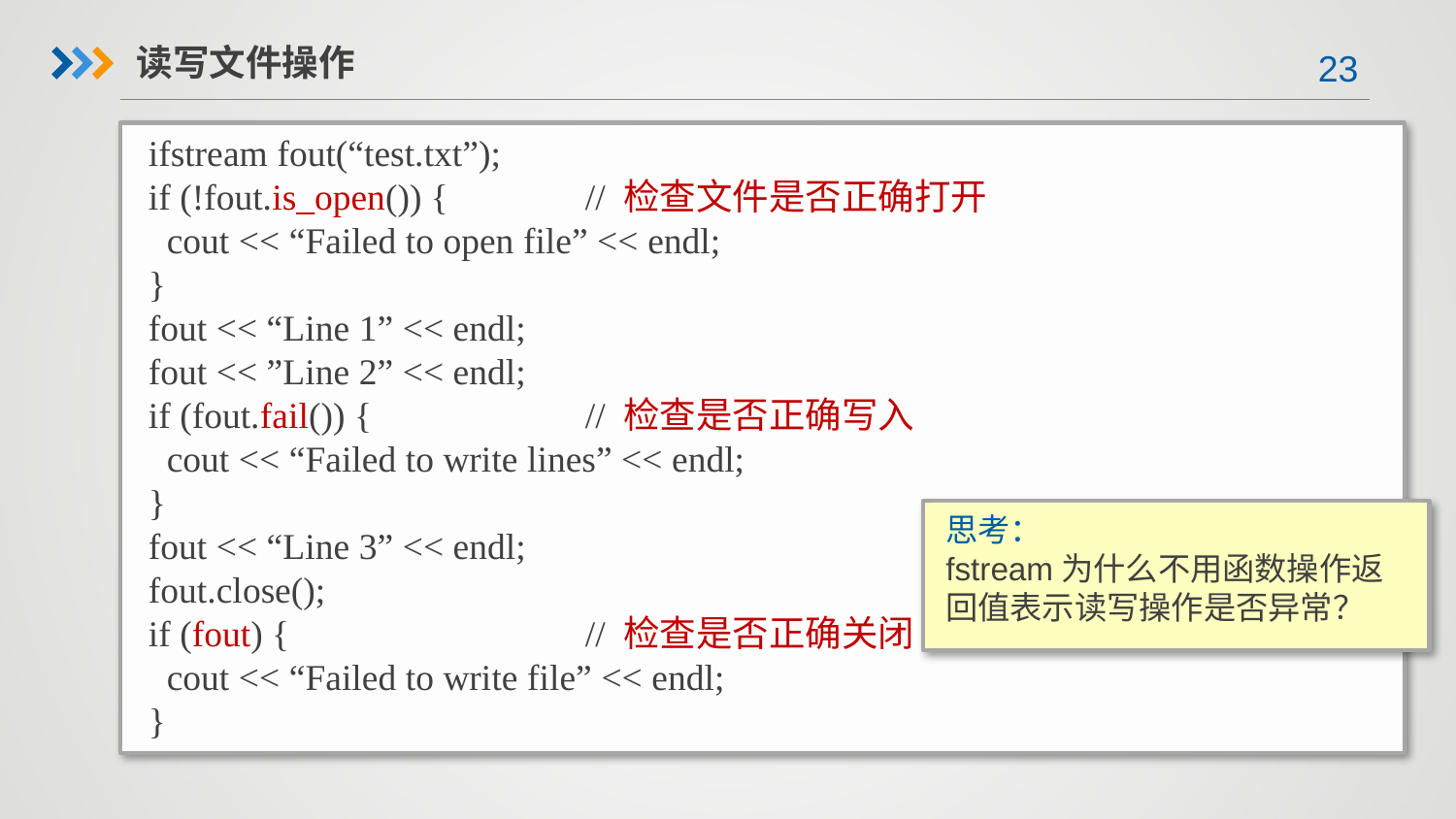

读写文件操作

ifstream fout(“test.txt”);
if (!fout.is_open()) {	// 检查文件是否正确打开
  cout << “Failed to open file” << endl;
}
fout << “Line 1” << endl;
fout << ”Line 2” << endl;
if (fout.fail()) {		// 检查是否正确写入
  cout << “Failed to write lines” << endl;
}
fout << “Line 3” << endl;
fout.close();
if (fout) {			// 检查是否正确关闭
  cout << “Failed to write file” << endl;
}

思考：
fstream为什么不用函数操作返回值表示读写操作是否异常？